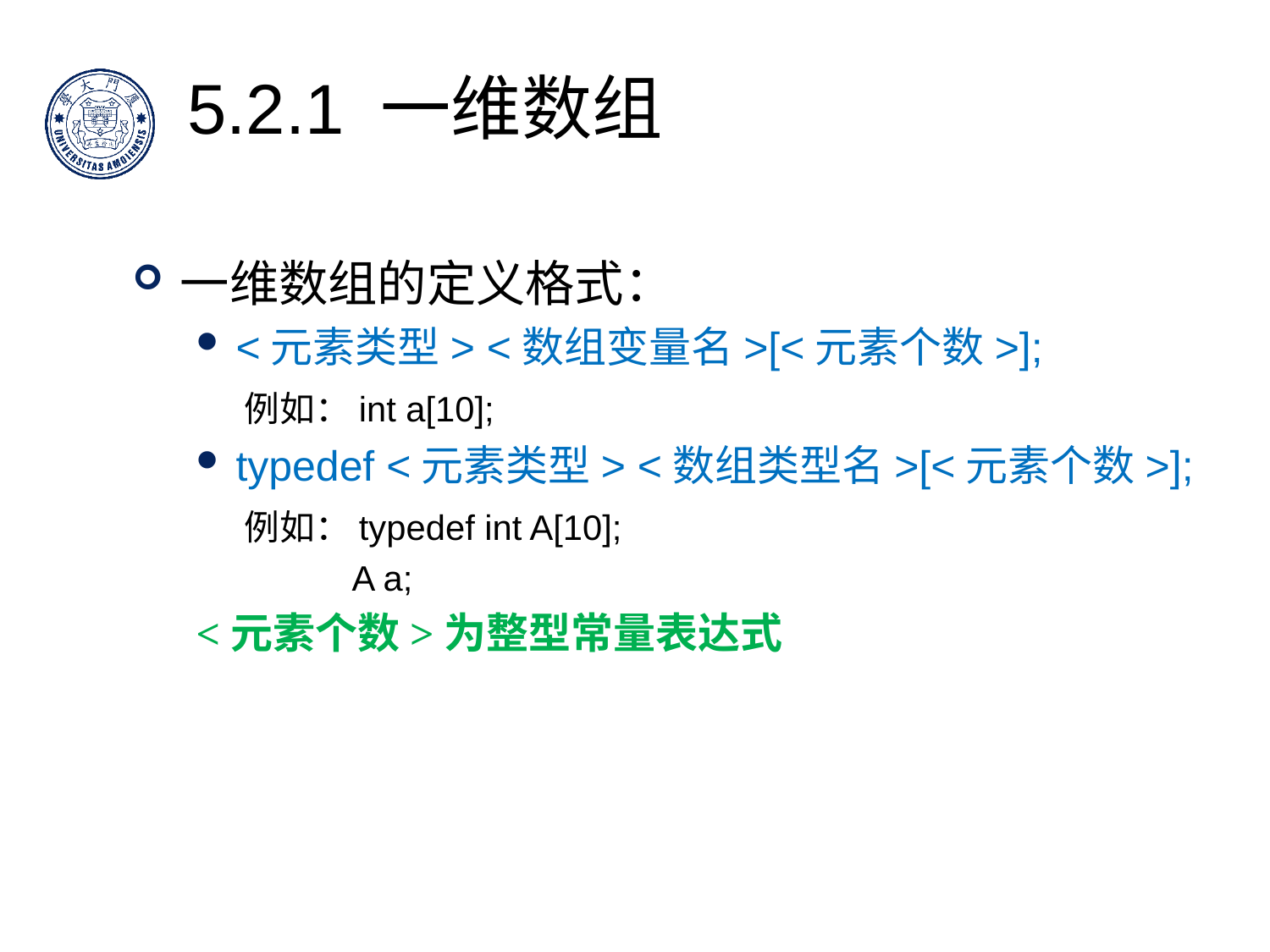

5.2.1 一维数组
一维数组的定义格式：
<元素类型> <数组变量名>[<元素个数>];
    例如：int a[10];
typedef <元素类型> <数组类型名>[<元素个数>];
    例如：typedef int A[10];
                A a;
<元素个数>为整型常量表达式

13